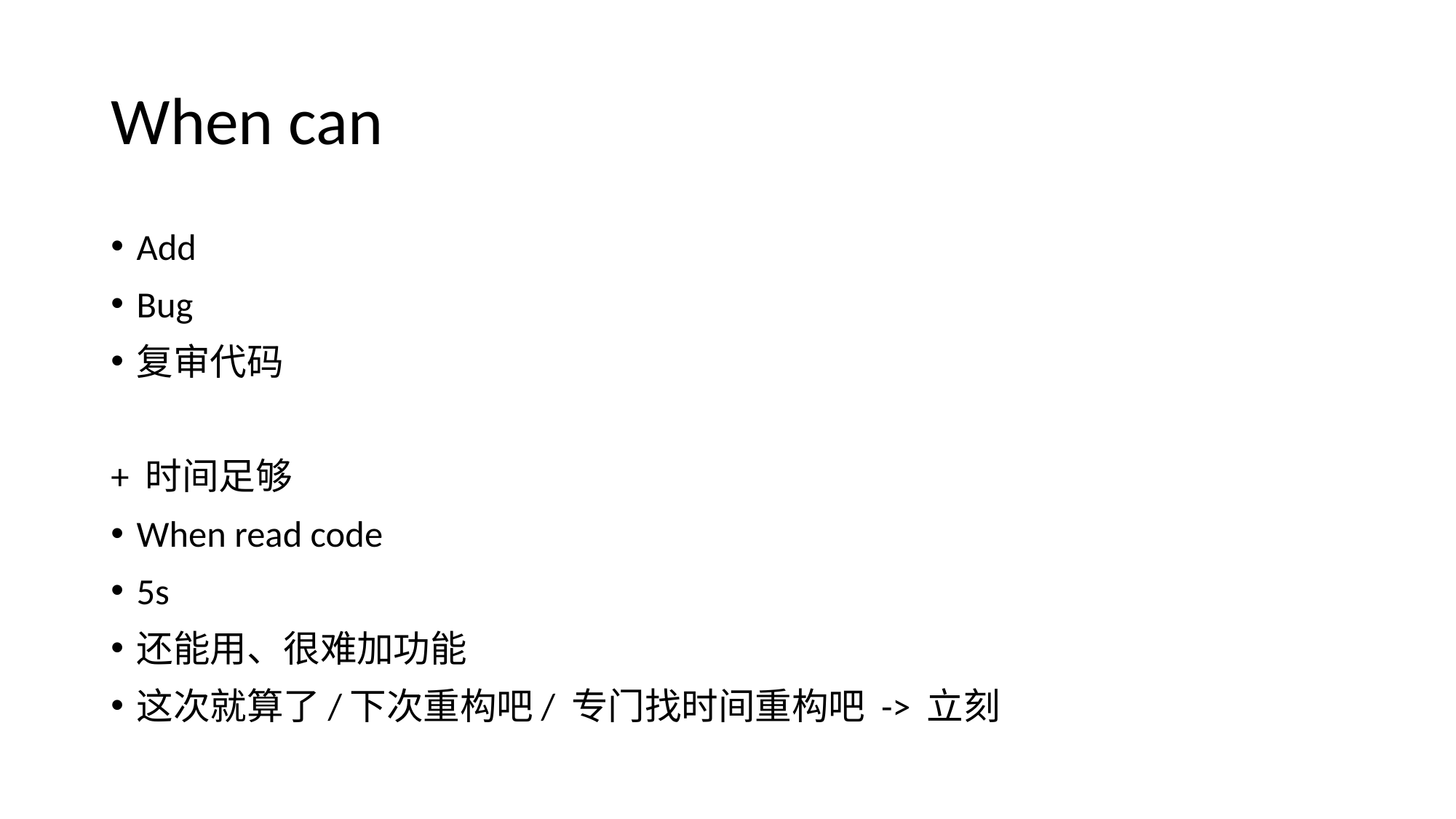

# When can
Add
Bug
复审代码

+ 时间足够
When read code
5s
还能用、很难加功能
这次就算了/下次重构吧/ 专门找时间重构吧 -> 立刻